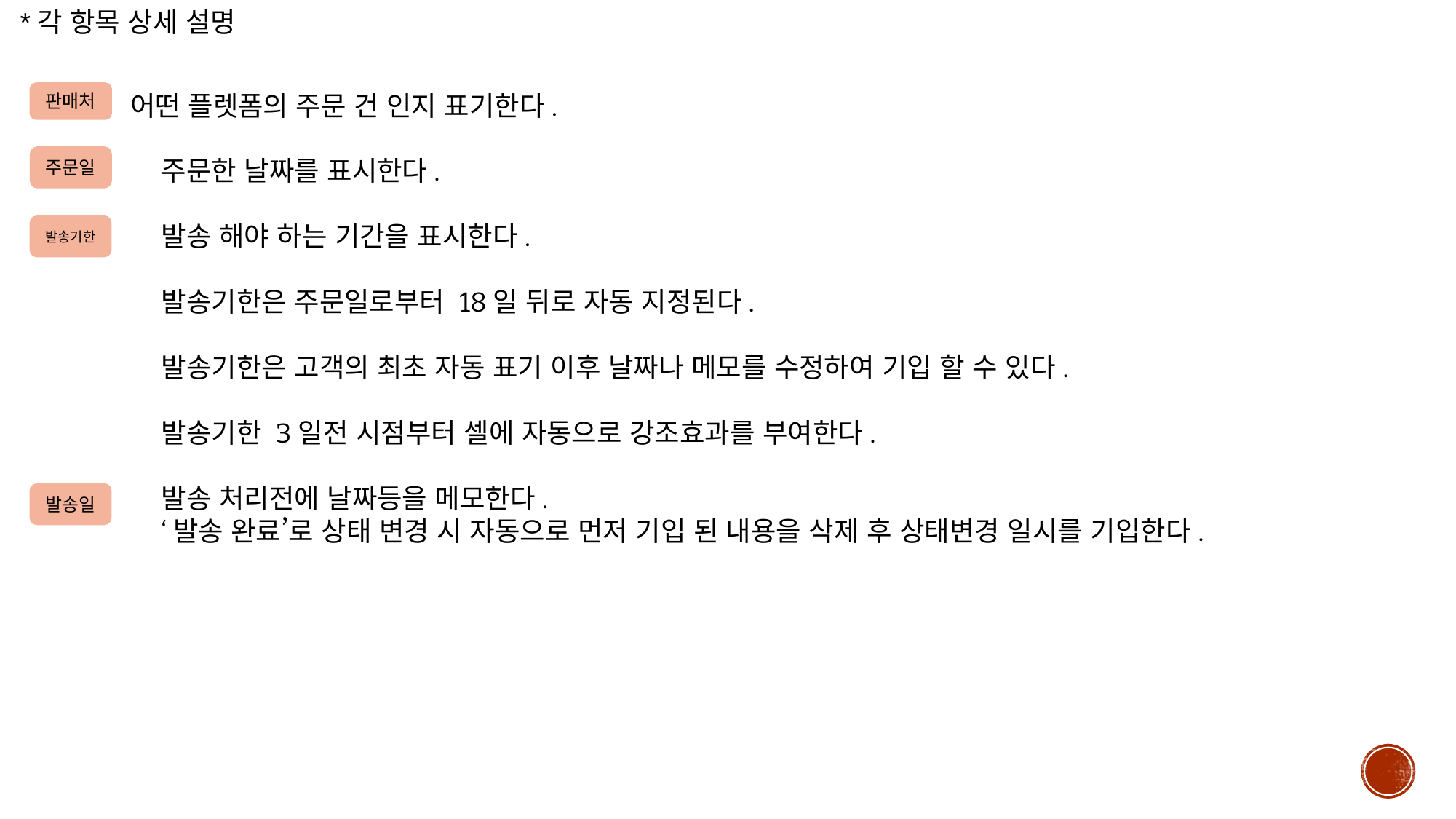

*각 항목 상세 설명
판매처
어떤 플렛폼의 주문 건 인지 표기한다.

주문일
주문한 날짜를 표시한다.
발송 해야 하는 기간을 표시한다.

발송기한은 주문일로부터 18일 뒤로 자동 지정된다.

발송기한은 고객의 최초 자동 표기 이후 날짜나 메모를 수정하여 기입 할 수 있다.
발송기한 3일전 시점부터 셀에 자동으로 강조효과를 부여한다.

발송 처리전에 날짜등을 메모한다.
‘발송 완료’로 상태 변경 시 자동으로 먼저 기입 된 내용을 삭제 후 상태변경 일시를 기입한다.
발송기한
발송일